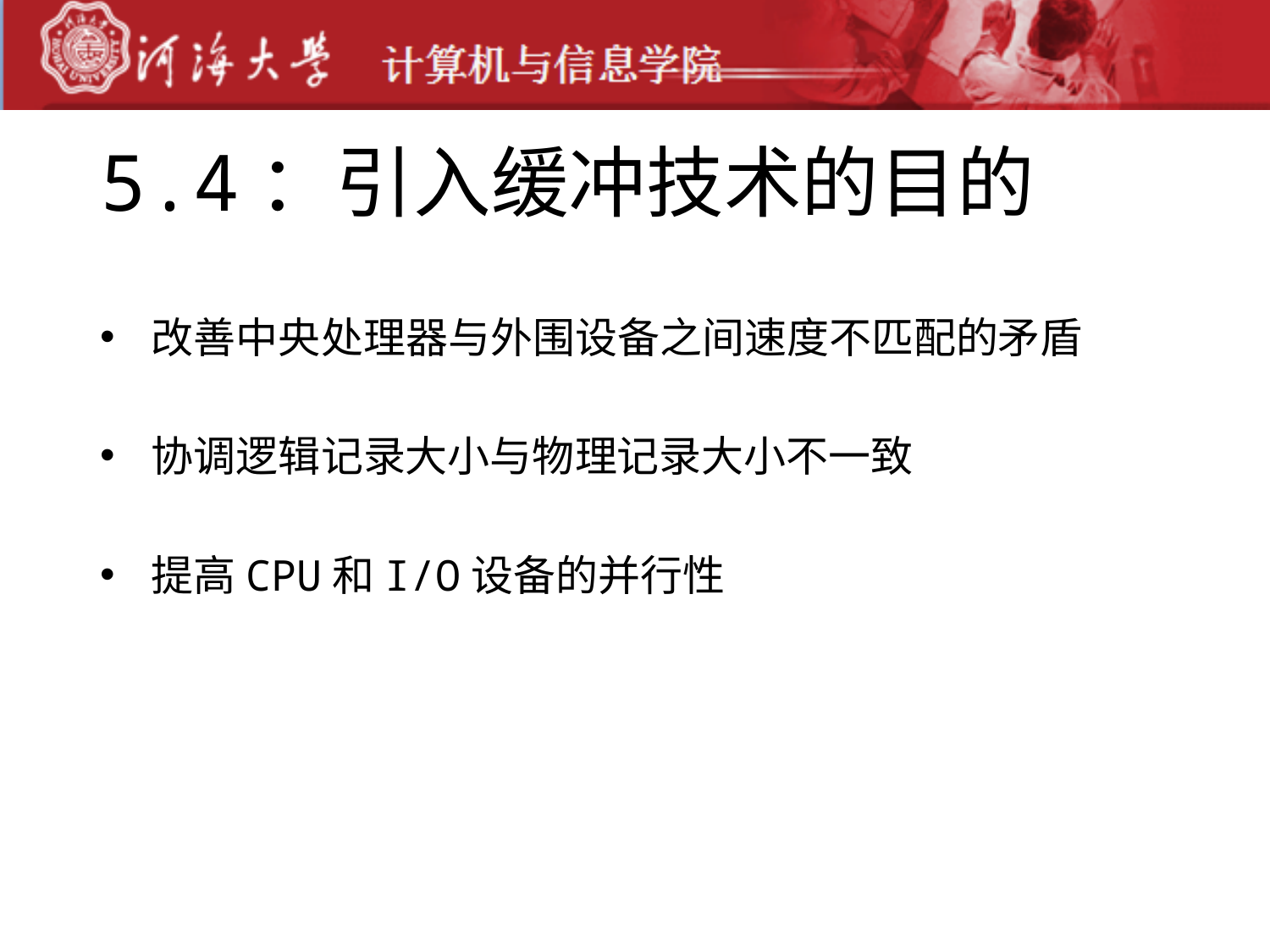

# 5.4：引入缓冲技术的目的
 改善中央处理器与外围设备之间速度不匹配的矛盾
 协调逻辑记录大小与物理记录大小不一致
 提高CPU和I/O设备的并行性